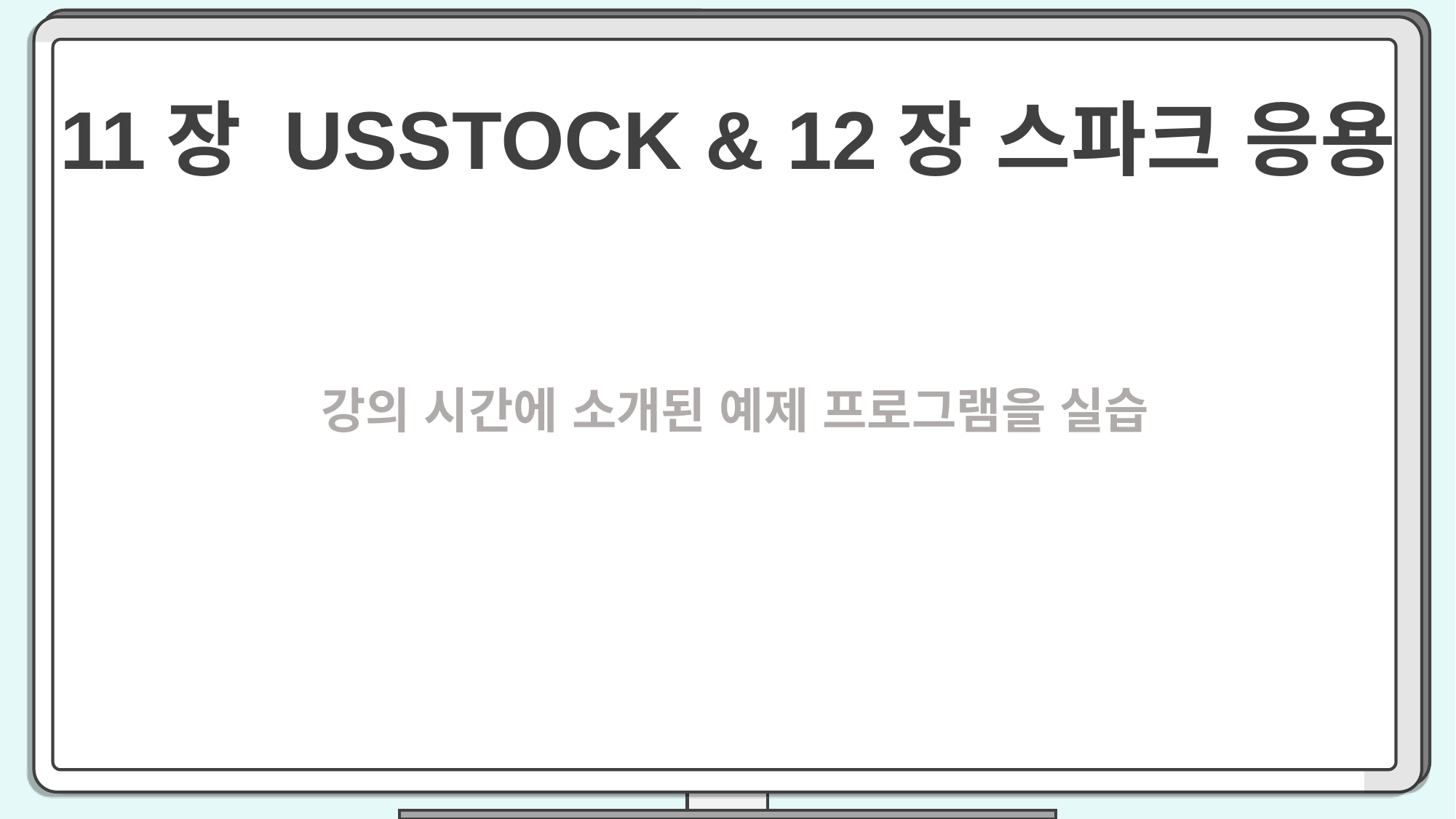

11장 USSTOCK & 12장 스파크 응용
강의 시간에 소개된 예제 프로그램을 실습